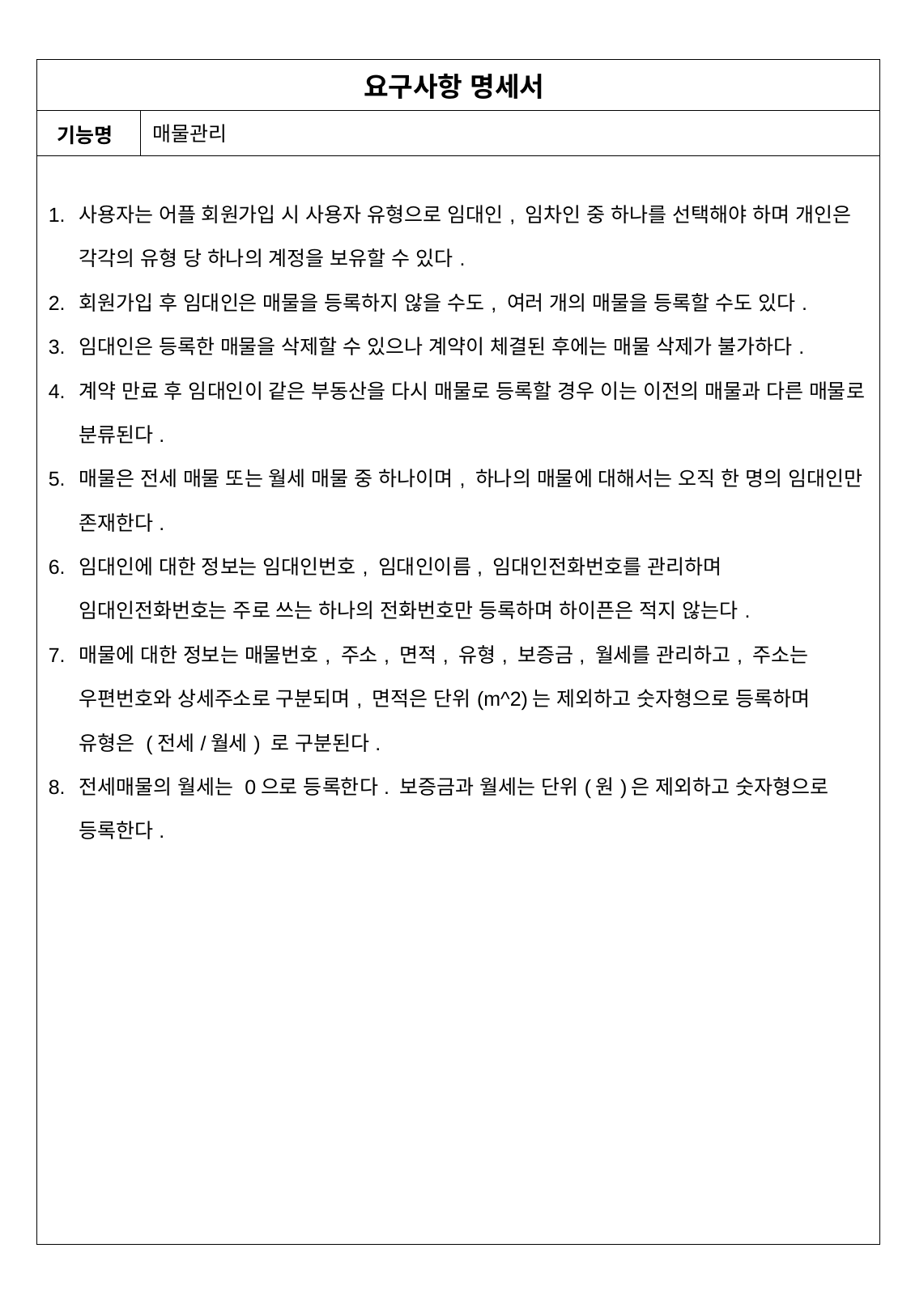

| 요구사항 명세서 |  |
| --- | --- |
| 기능명 | 매물관리 |
| 사용자는 어플 회원가입 시 사용자 유형으로 임대인, 임차인 중 하나를 선택해야 하며 개인은 각각의 유형 당 하나의 계정을 보유할 수 있다. 회원가입 후 임대인은 매물을 등록하지 않을 수도, 여러 개의 매물을 등록할 수도 있다. 임대인은 등록한 매물을 삭제할 수 있으나 계약이 체결된 후에는 매물 삭제가 불가하다. 계약 만료 후 임대인이 같은 부동산을 다시 매물로 등록할 경우 이는 이전의 매물과 다른 매물로 분류된다. 매물은 전세 매물 또는 월세 매물 중 하나이며, 하나의 매물에 대해서는 오직 한 명의 임대인만 존재한다. 임대인에 대한 정보는 임대인번호, 임대인이름, 임대인전화번호를 관리하며 임대인전화번호는 주로 쓰는 하나의 전화번호만 등록하며 하이픈은 적지 않는다. 매물에 대한 정보는 매물번호, 주소, 면적, 유형, 보증금, 월세를 관리하고, 주소는 우편번호와 상세주소로 구분되며, 면적은 단위(m^2)는 제외하고 숫자형으로 등록하며 유형은 (전세/월세) 로 구분된다. 전세매물의 월세는 0으로 등록한다. 보증금과 월세는 단위(원)은 제외하고 숫자형으로 등록한다. |  |